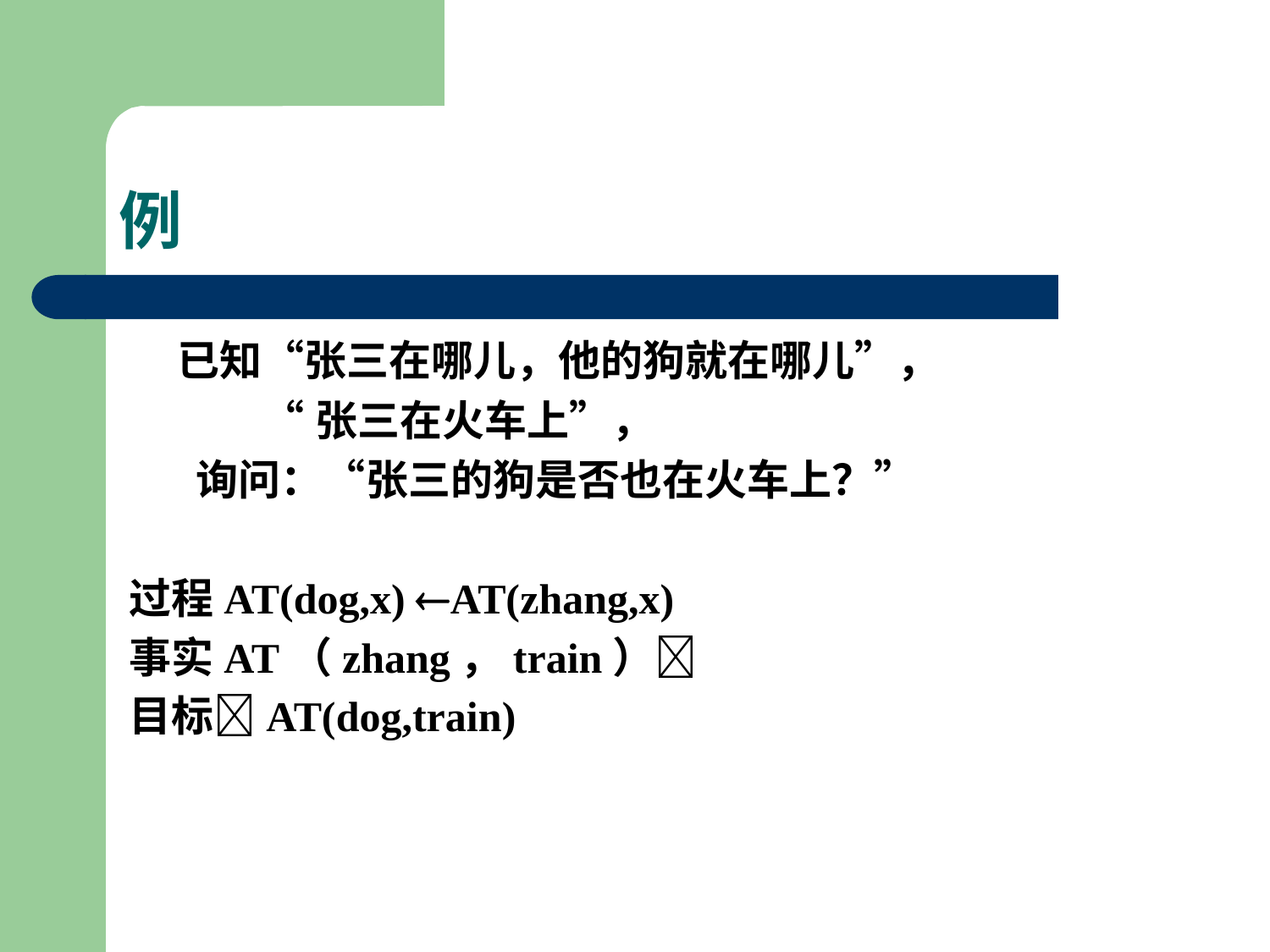

# 例
    已知“张三在哪儿，他的狗就在哪儿”，
              “张三在火车上”，
      询问：“张三的狗是否也在火车上？”

过程AT(dog,x) ←AT(zhang,x)
事实AT（zhang，train）←
目标←AT(dog,train)
30